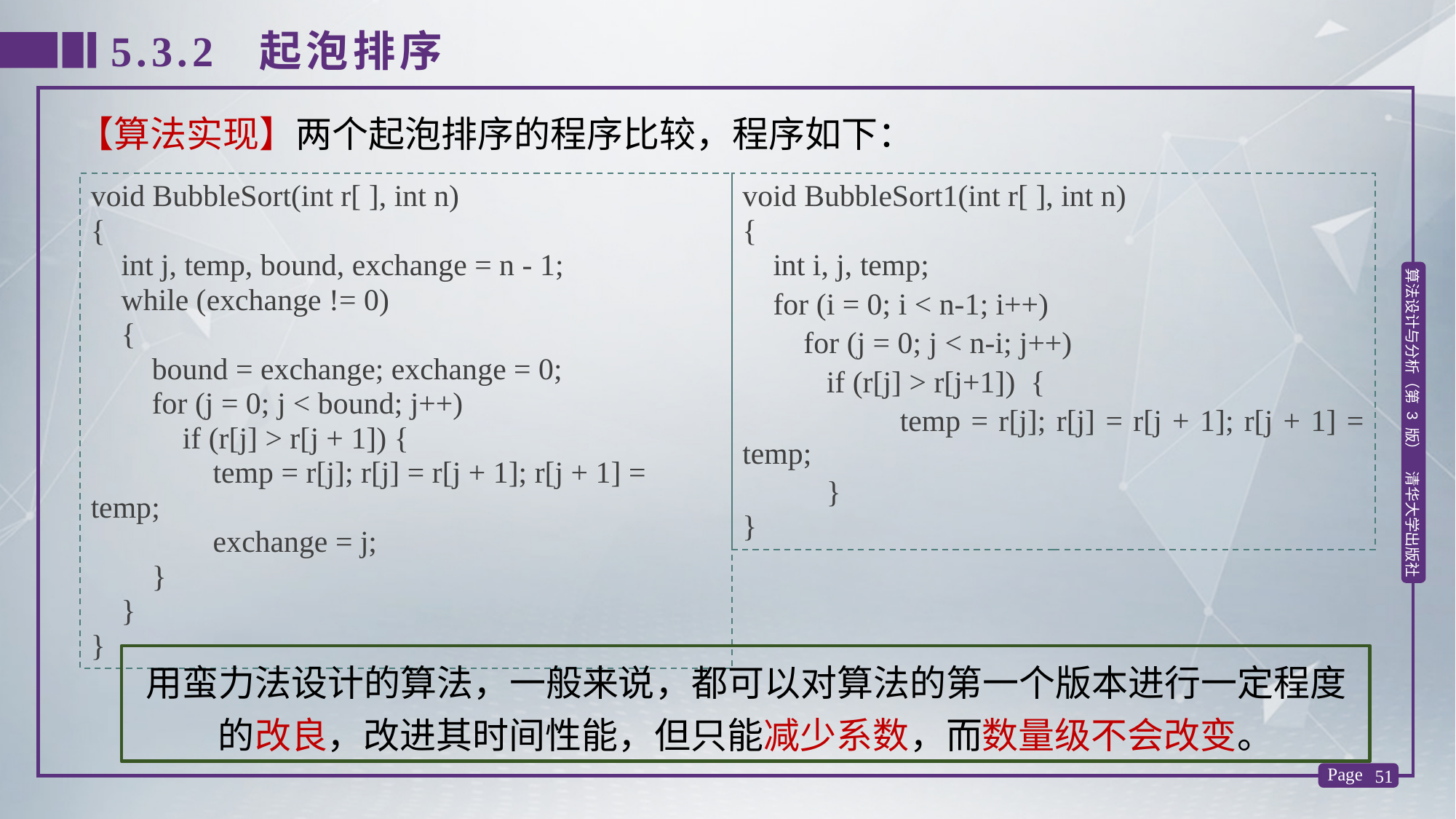

5.3.2  起泡排序
【算法实现】两个起泡排序的程序比较，程序如下：
void BubbleSort(int r[ ], int n)
{
    int j, temp, bound, exchange = n - 1;
    while (exchange != 0)
    {
        bound = exchange; exchange = 0;
        for (j = 0; j < bound; j++)
            if (r[j] > r[j + 1]) {
                temp = r[j]; r[j] = r[j + 1]; r[j + 1] = temp;
                exchange = j;
        }
    }
}
void BubbleSort1(int r[ ], int n)
{
    int i, j, temp;
    for (i = 0; i < n-1; i++)
        for (j = 0; j < n-i; j++)
           if (r[j] > r[j+1])  {
               temp = r[j]; r[j] = r[j + 1]; r[j + 1] = temp;
           }
}
用蛮力法设计的算法，一般来说，都可以对算法的第一个版本进行一定程度
的改良，改进其时间性能，但只能减少系数，而数量级不会改变。